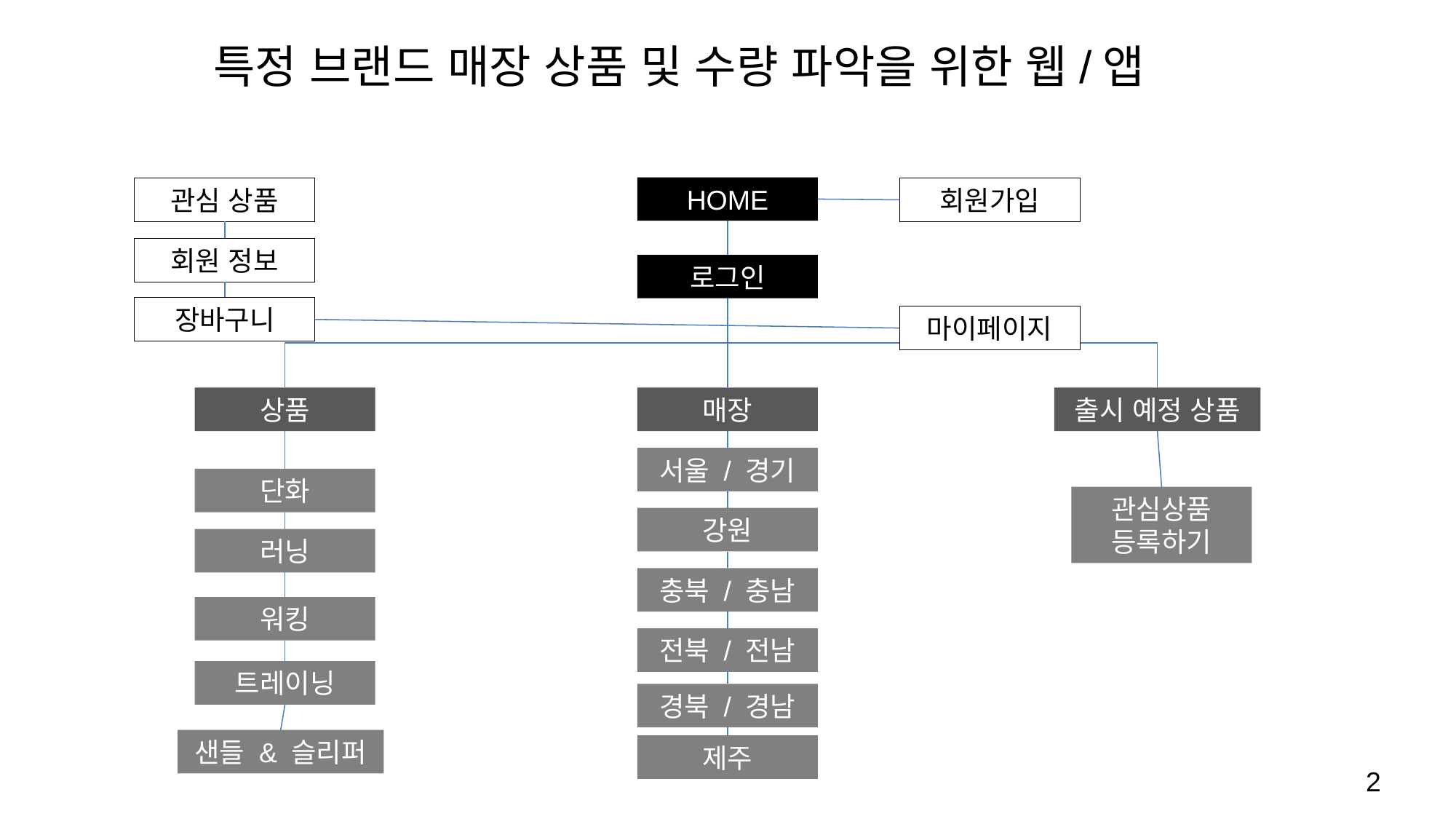

# 특정 브랜드 매장 상품 및 수량 파악을 위한 웹/앱
HOME
관심 상품
회원가입
회원 정보
로그인
장바구니
마이페이지
상품
매장
출시 예정 상품
서울 / 경기
단화
관심상품
등록하기
강원
러닝
충북 / 충남
워킹
전북 / 전남
트레이닝
경북 / 경남
샌들 & 슬리퍼
제주
2